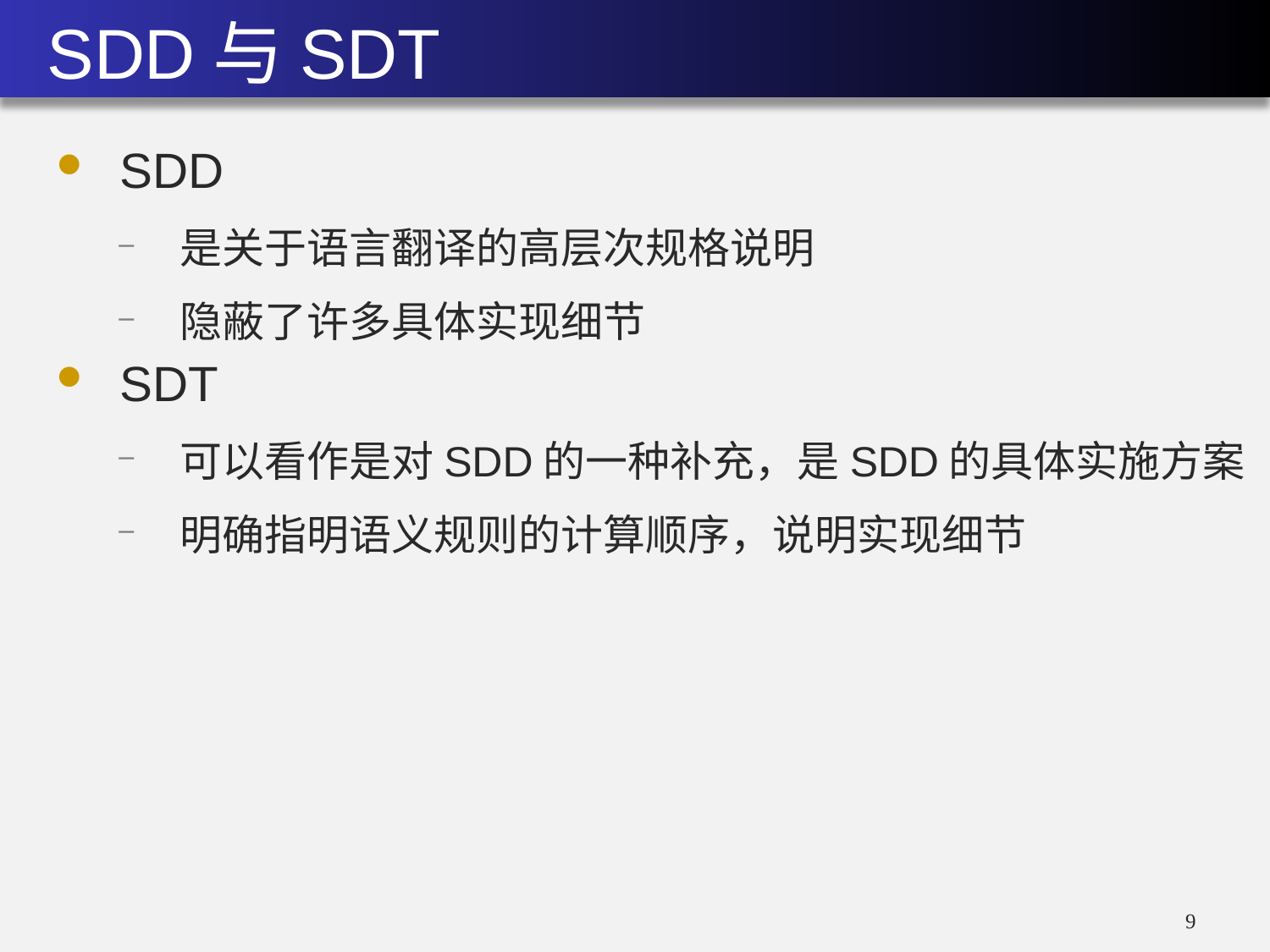

SDD与SDT
SDD
是关于语言翻译的高层次规格说明
隐蔽了许多具体实现细节
SDT
可以看作是对SDD的一种补充，是SDD的具体实施方案
明确指明语义规则的计算顺序，说明实现细节
9